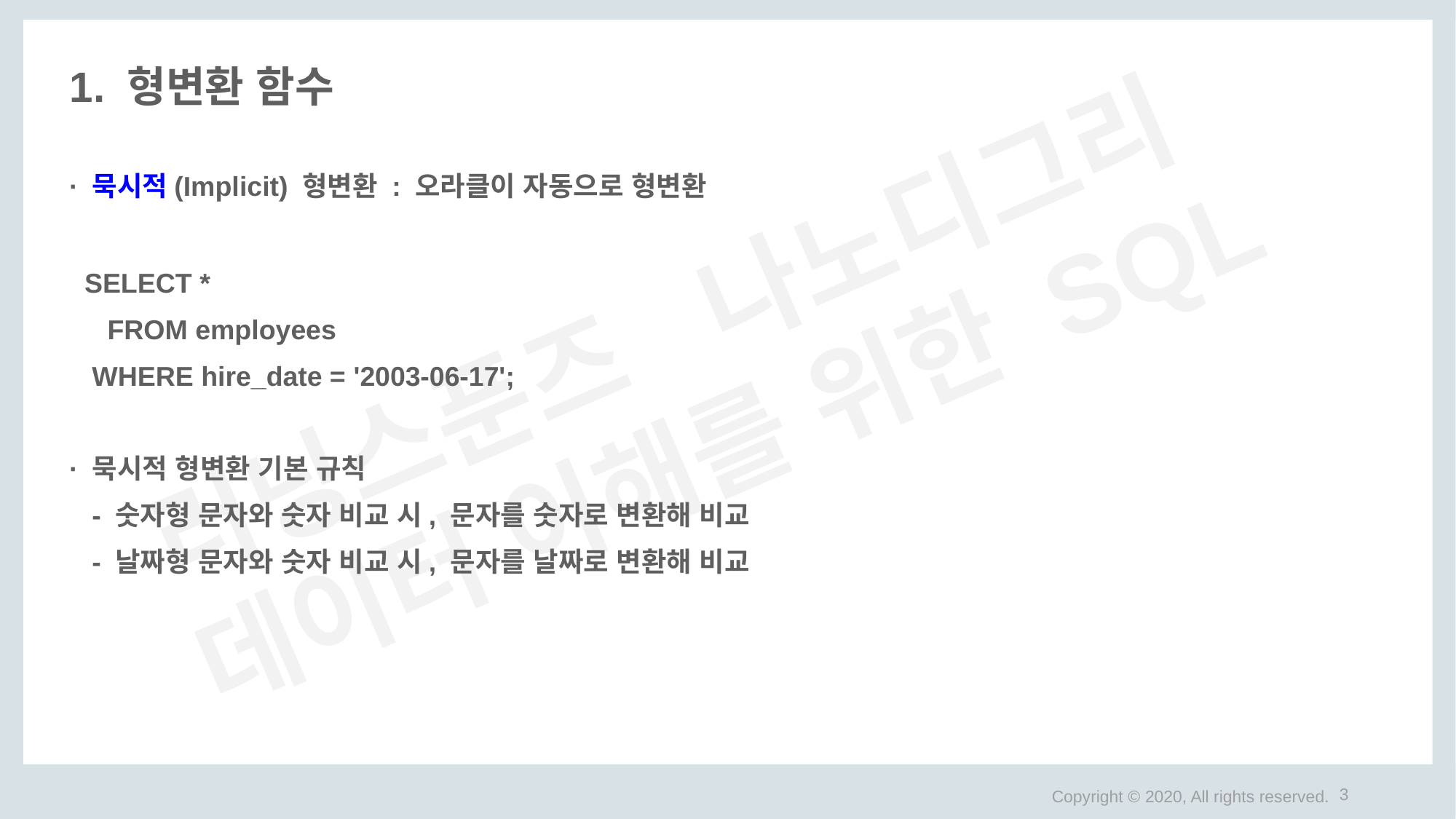

# 1. 형변환 함수
· 묵시적(Implicit) 형변환 : 오라클이 자동으로 형변환

  SELECT *
     FROM employees
   WHERE hire_date = '2003-06-17';

· 묵시적 형변환 기본 규칙
   - 숫자형 문자와 숫자 비교 시, 문자를 숫자로 변환해 비교
   - 날짜형 문자와 숫자 비교 시, 문자를 날짜로 변환해 비교